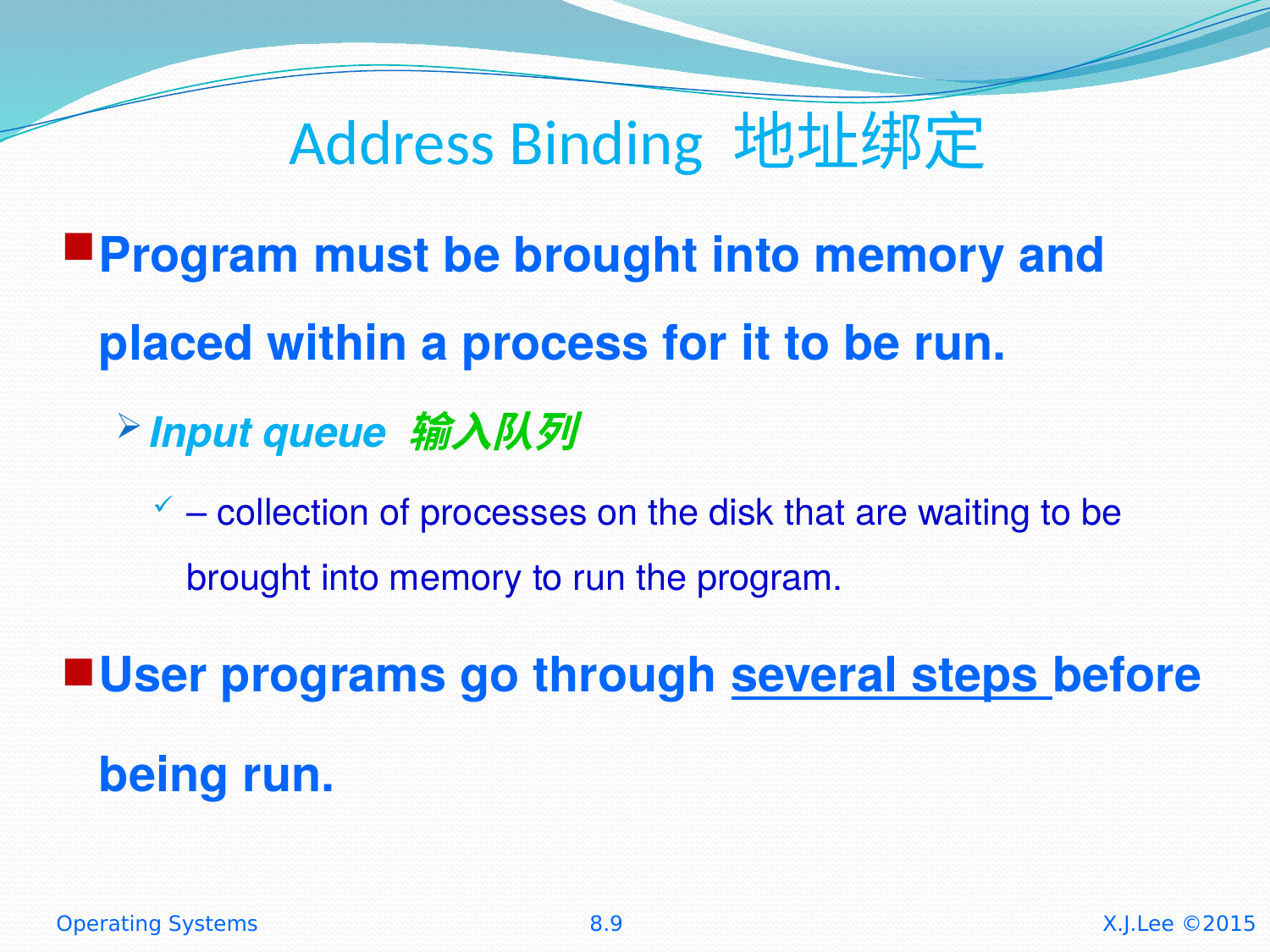

# Address Binding 地址绑定
Program must be brought into memory and placed within a process for it to be run.
Input queue 输入队列
– collection of processes on the disk that are waiting to be brought into memory to run the program.
User programs go through several steps before being run.
Operating Systems
8.9
X.J.Lee ©2015